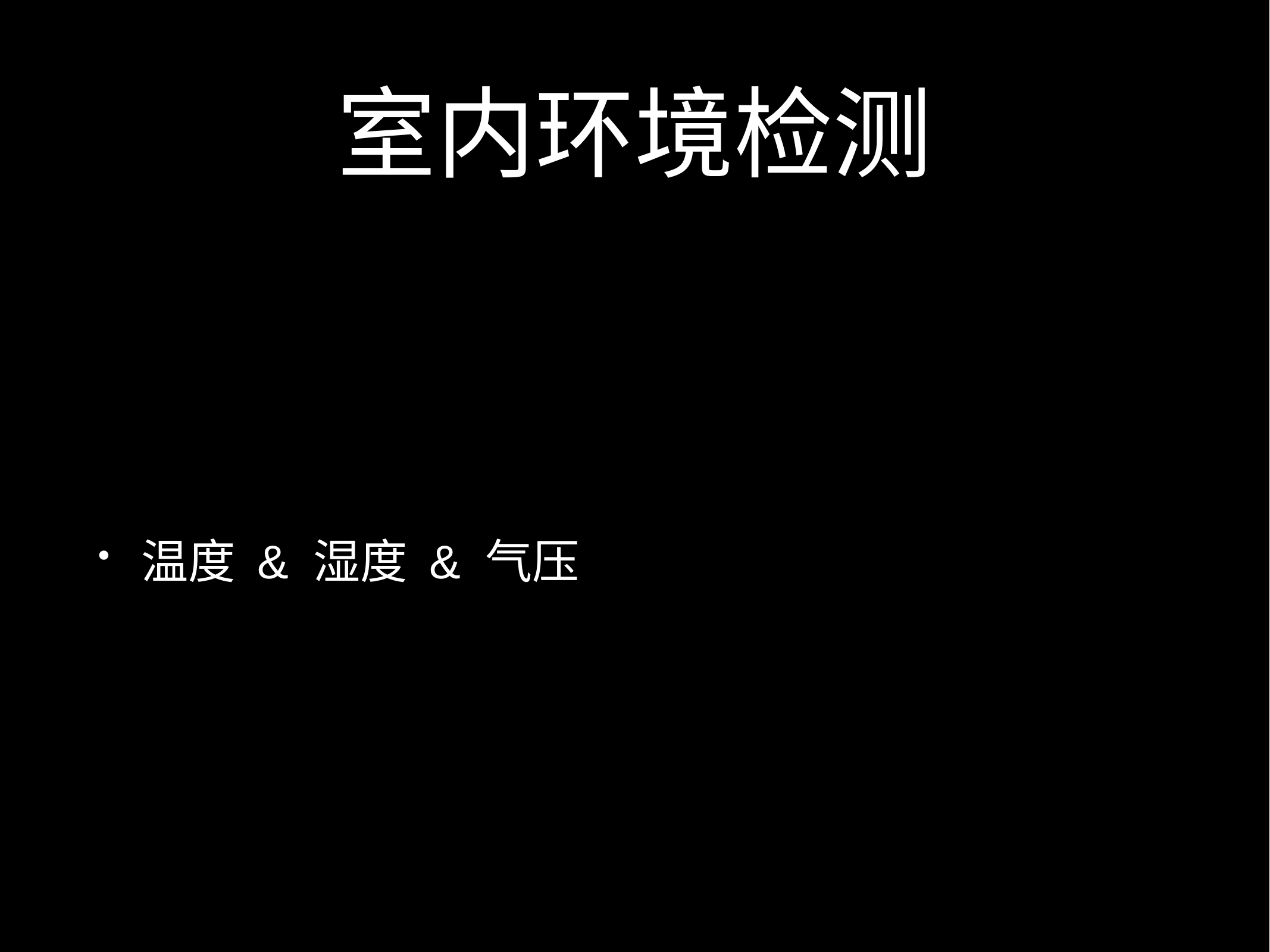

# 室内环境检测
温度 & 湿度 & 气压